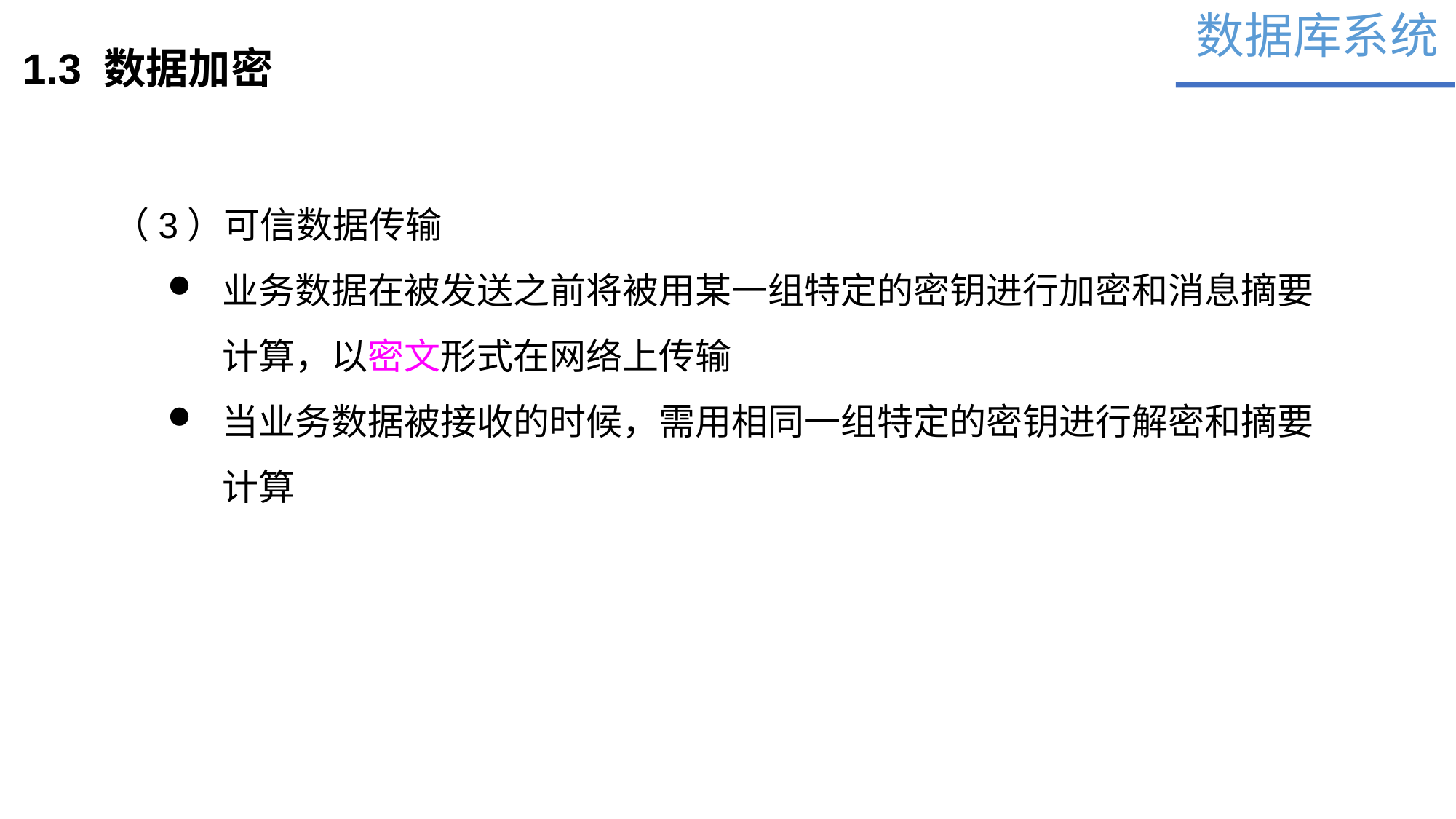

数据库系统
1.3 数据加密

（3）可信数据传输
业务数据在被发送之前将被用某一组特定的密钥进行加密和消息摘要计算，以密文形式在网络上传输
当业务数据被接收的时候，需用相同一组特定的密钥进行解密和摘要计算